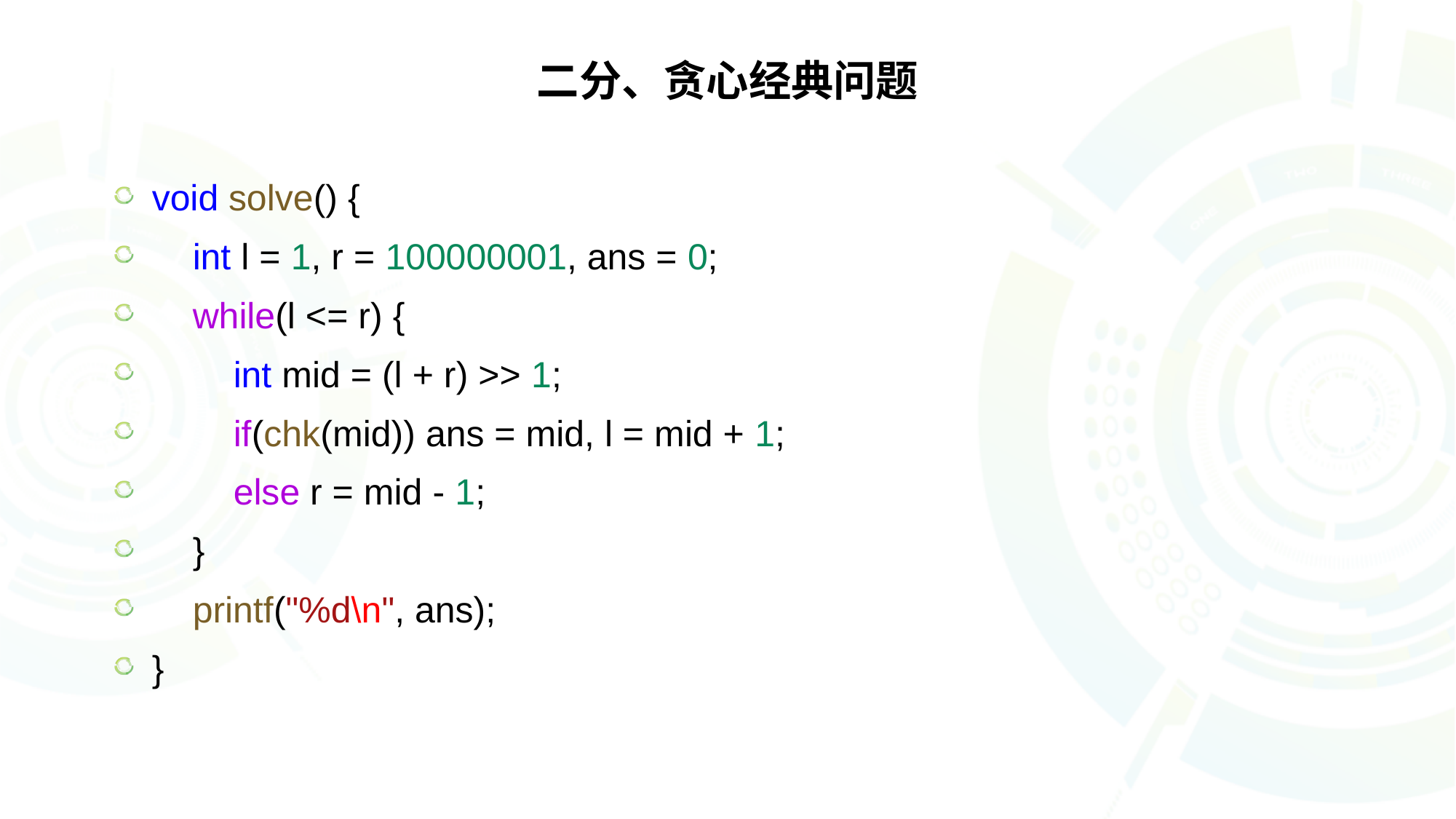

# 二分、贪心经典问题
void solve() {
    int l = 1, r = 100000001, ans = 0;
    while(l <= r) {
        int mid = (l + r) >> 1;
        if(chk(mid)) ans = mid, l = mid + 1;
        else r = mid - 1;
    }
    printf("%d\n", ans);
}